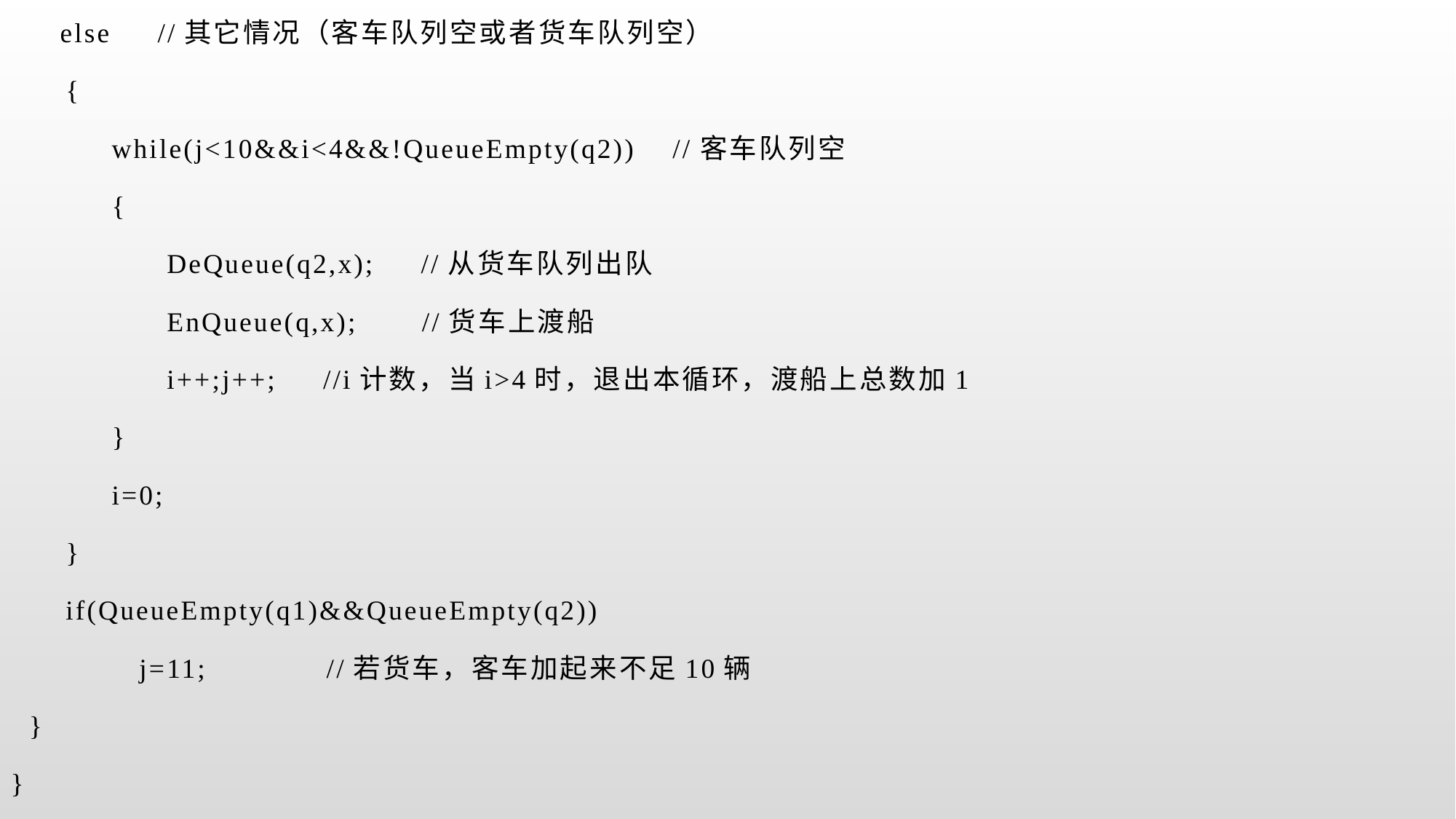

else     //其它情况（客车队列空或者货车队列空）
      {
           while(j<10&&i<4&&!QueueEmpty(q2))    //客车队列空
           {
                 DeQueue(q2,x);     //从货车队列出队
                 EnQueue(q,x);       //货车上渡船
                 i++;j++;     //i计数，当i>4时，退出本循环，渡船上总数加1
           }
           i=0;
      }
      if(QueueEmpty(q1)&&QueueEmpty(q2))
              j=11;             //若货车，客车加起来不足10辆
  }
}